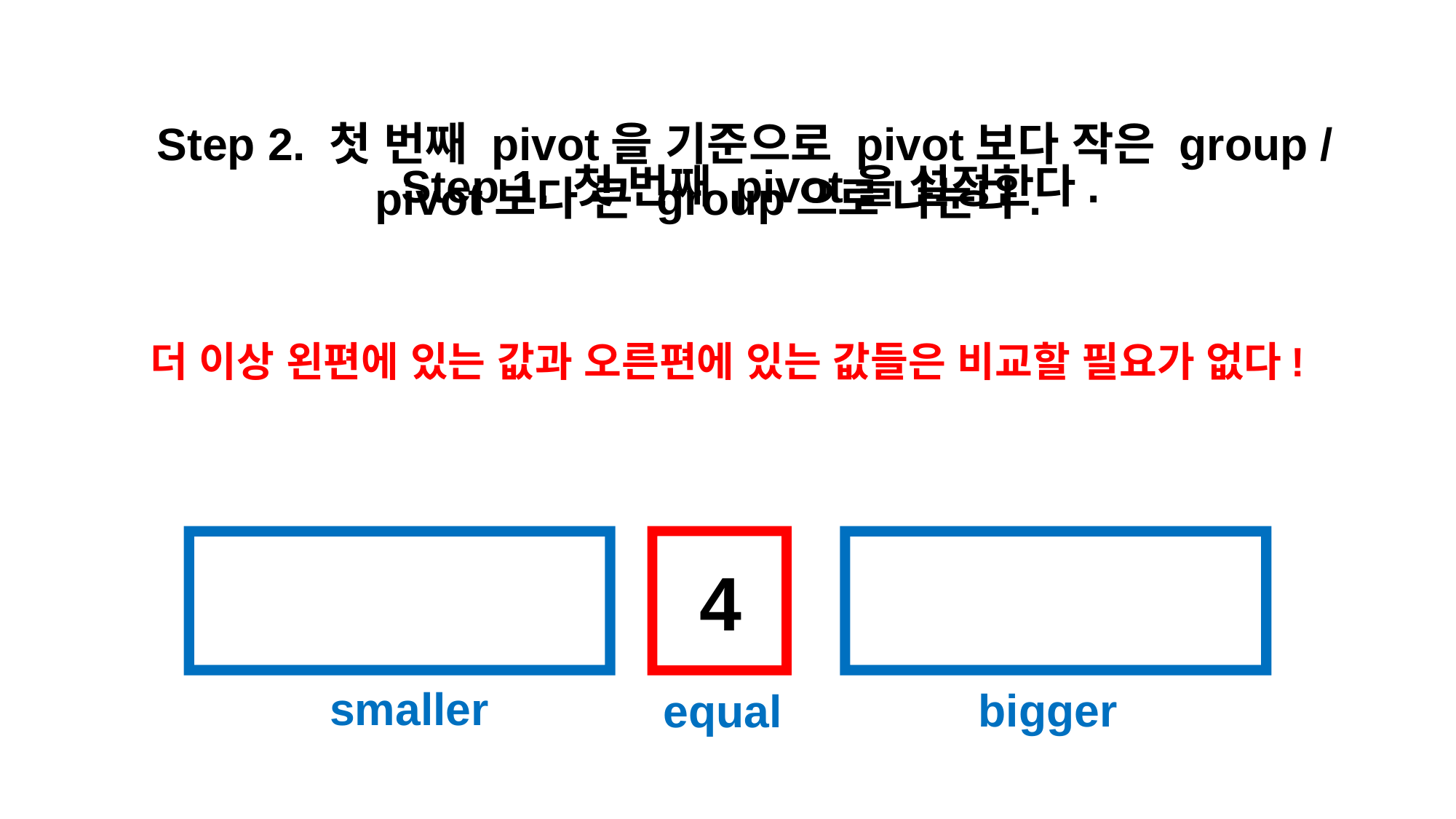

Step 2. 첫 번째 pivot을 기준으로 pivot보다 작은 group /
		pivot보다 큰 group으로 나눈다.
Step 1. 첫 번째 pivot을 설정한다.
pivot
더 이상 왼편에 있는 값과 오른편에 있는 값들은 비교할 필요가 없다!

3
1
6
5
2
4
4
7
4

4
smaller
bigger
equal